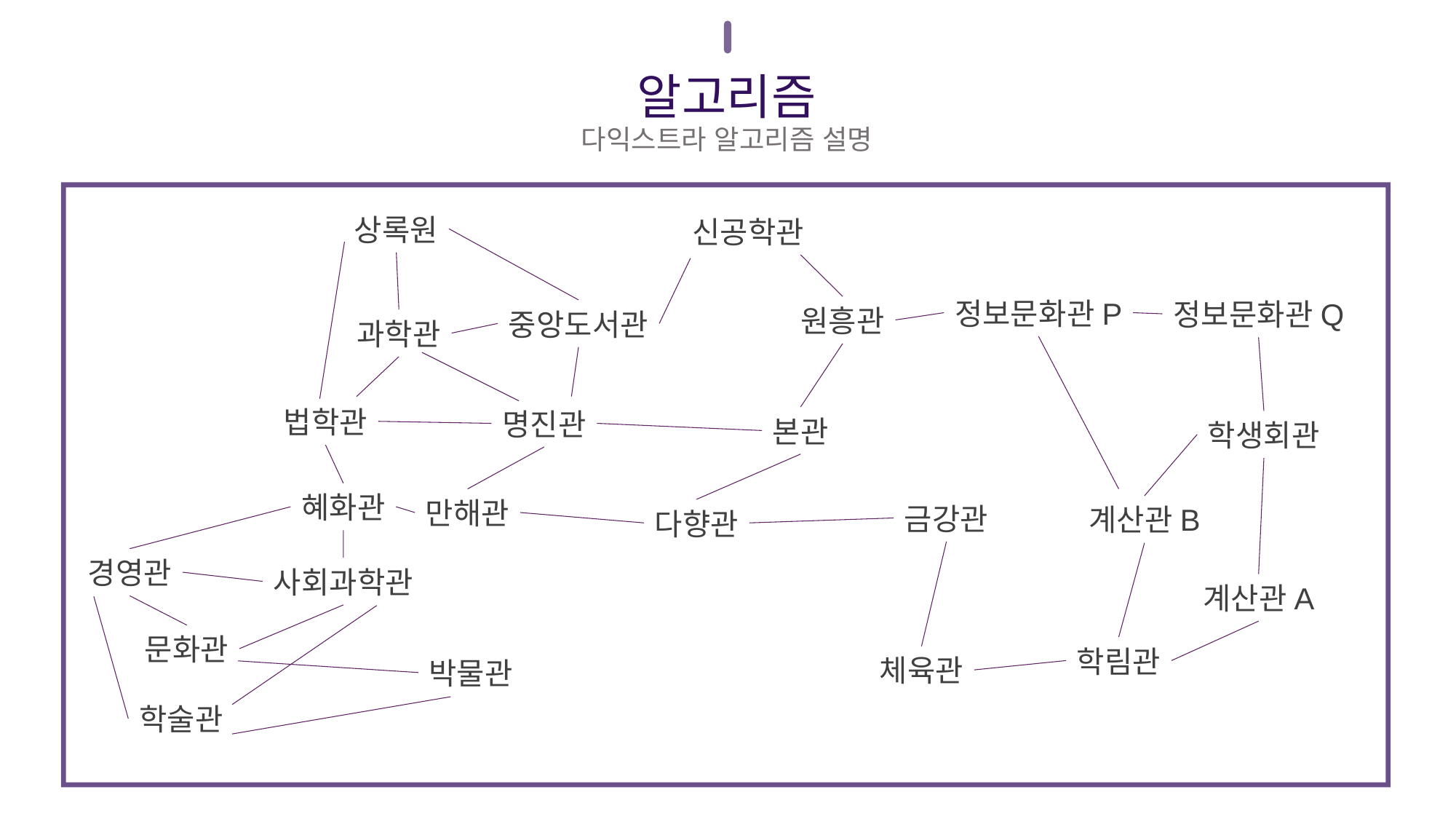

알고리즘
다익스트라 알고리즘 설명

상록원
신공학관
정보문화관P
정보문화관Q
원흥관
중앙도서관
과학관
법학관
명진관
본관
학생회관
혜화관
만해관
금강관
계산관B
다향관
경영관
사회과학관
계산관A
문화관
학림관
체육관
박물관
학술관